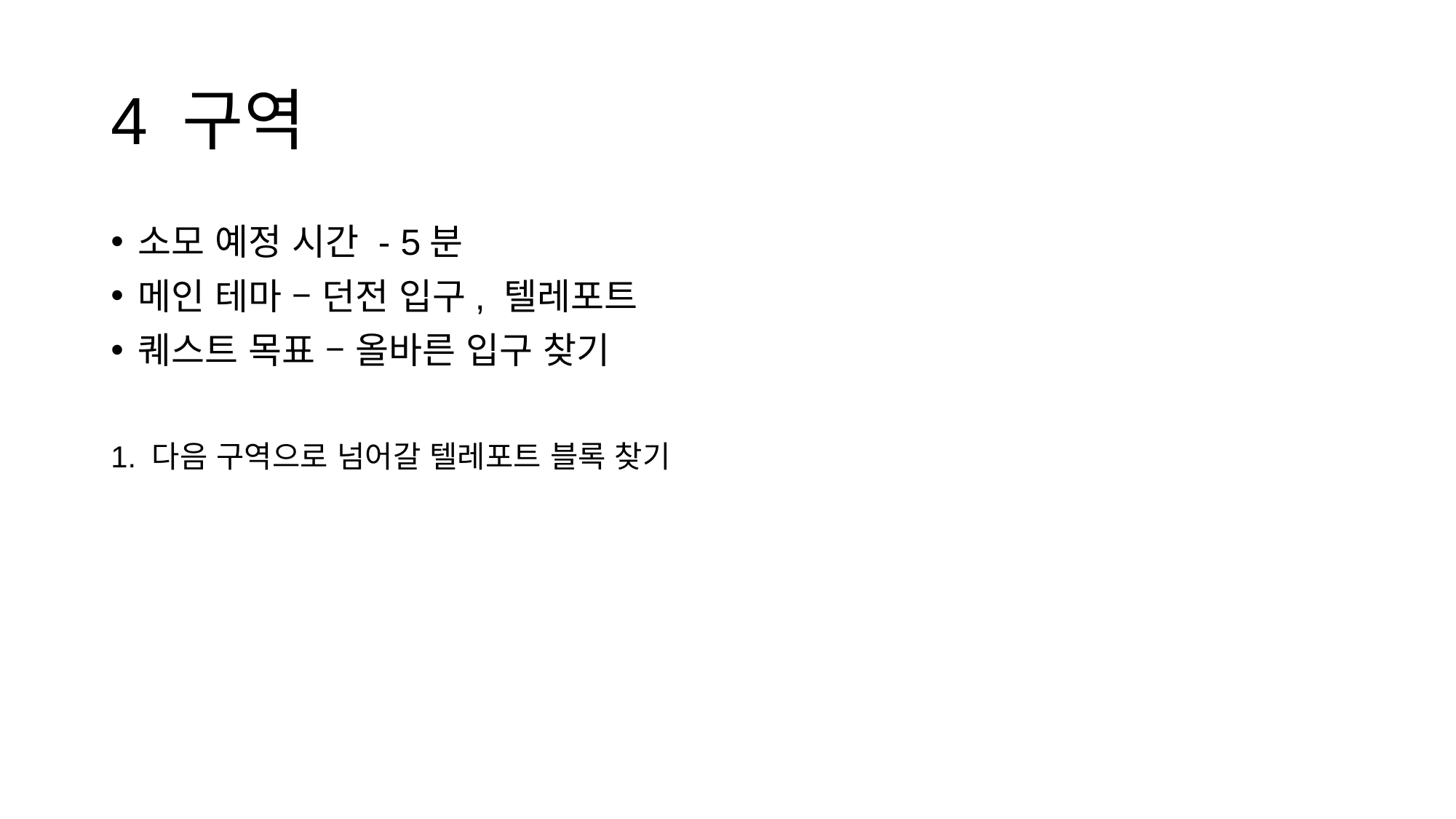

# 4 구역
소모 예정 시간 - 5분
메인 테마 – 던전 입구, 텔레포트
퀘스트 목표 – 올바른 입구 찾기

1. 다음 구역으로 넘어갈 텔레포트 블록 찾기